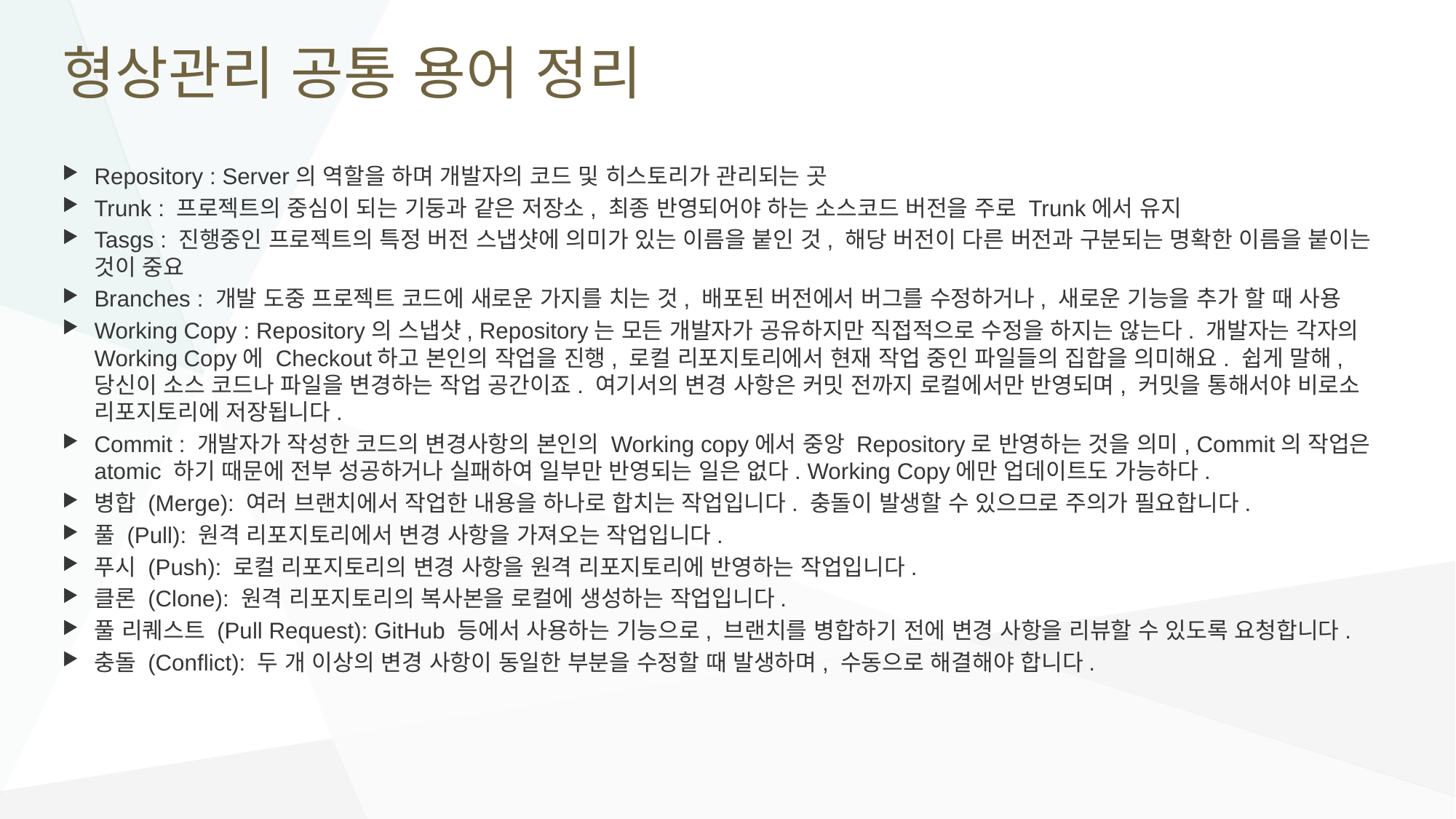

# 형상관리 공통 용어 정리
Repository : Server의 역할을 하며 개발자의 코드 및 히스토리가 관리되는 곳
Trunk : 프로젝트의 중심이 되는 기둥과 같은 저장소, 최종 반영되어야 하는 소스코드 버전을 주로 Trunk에서 유지
Tasgs : 진행중인 프로젝트의 특정 버전 스냅샷에 의미가 있는 이름을 붙인 것, 해당 버전이 다른 버전과 구분되는 명확한 이름을 붙이는 것이 중요
Branches : 개발 도중 프로젝트 코드에 새로운 가지를 치는 것, 배포된 버전에서 버그를 수정하거나, 새로운 기능을 추가 할 때 사용
Working Copy : Repository의 스냅샷, Repository는 모든 개발자가 공유하지만 직접적으로 수정을 하지는 않는다. 개발자는 각자의 Working Copy에 Checkout하고 본인의 작업을 진행, 로컬 리포지토리에서 현재 작업 중인 파일들의 집합을 의미해요. 쉽게 말해, 당신이 소스 코드나 파일을 변경하는 작업 공간이죠. 여기서의 변경 사항은 커밋 전까지 로컬에서만 반영되며, 커밋을 통해서야 비로소 리포지토리에 저장됩니다.
Commit : 개발자가 작성한 코드의 변경사항의 본인의 Working copy에서 중앙 Repository로 반영하는 것을 의미, Commit의 작업은 atomic 하기 때문에 전부 성공하거나 실패하여 일부만 반영되는 일은 없다. Working Copy에만 업데이트도 가능하다.
병합 (Merge): 여러 브랜치에서 작업한 내용을 하나로 합치는 작업입니다. 충돌이 발생할 수 있으므로 주의가 필요합니다.
풀 (Pull): 원격 리포지토리에서 변경 사항을 가져오는 작업입니다.
푸시 (Push): 로컬 리포지토리의 변경 사항을 원격 리포지토리에 반영하는 작업입니다.
클론 (Clone): 원격 리포지토리의 복사본을 로컬에 생성하는 작업입니다.
풀 리퀘스트 (Pull Request): GitHub 등에서 사용하는 기능으로, 브랜치를 병합하기 전에 변경 사항을 리뷰할 수 있도록 요청합니다.
충돌 (Conflict): 두 개 이상의 변경 사항이 동일한 부분을 수정할 때 발생하며, 수동으로 해결해야 합니다.